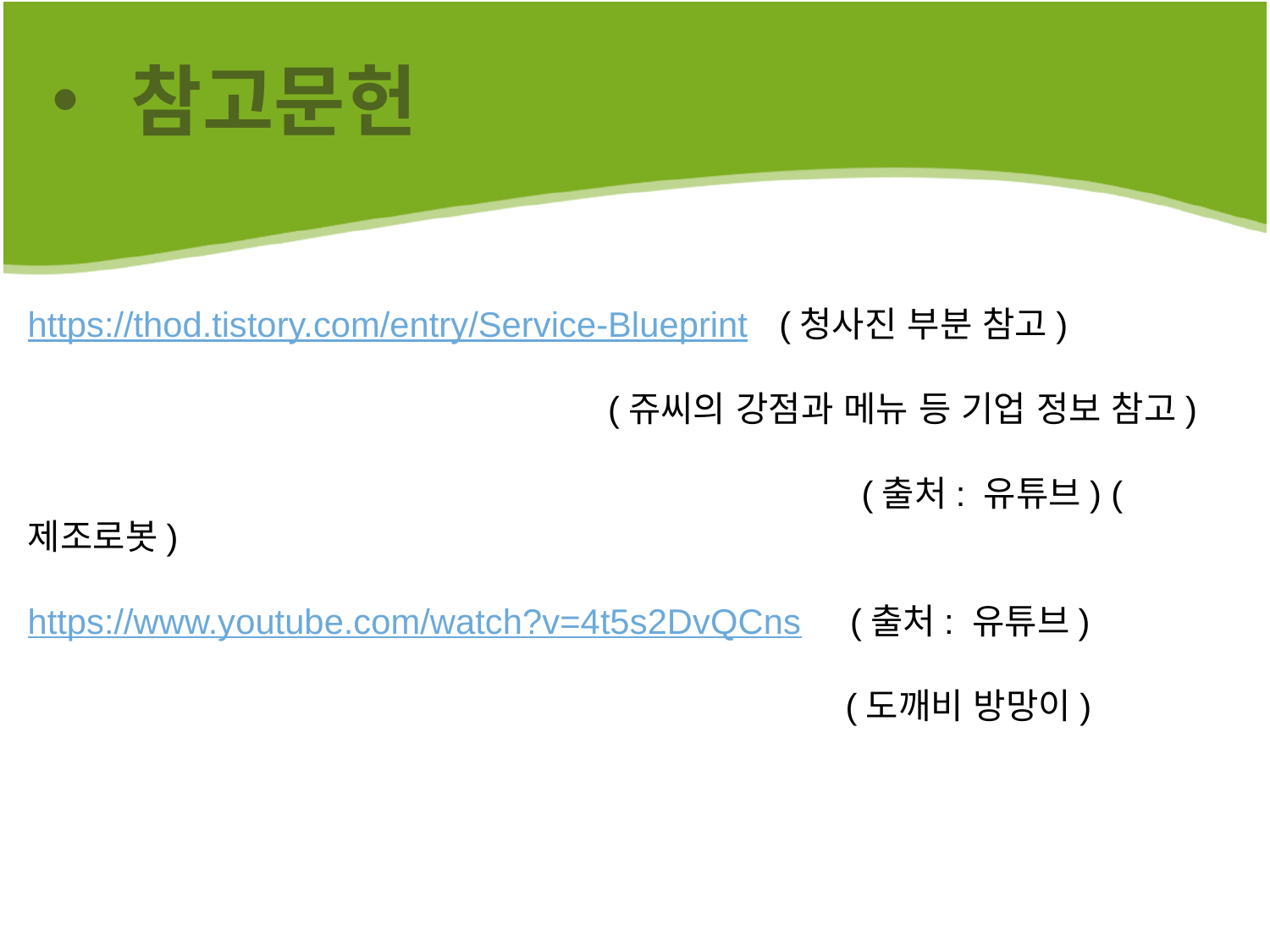

참고문헌
https://thod.tistory.com/entry/Service-Blueprint  ((청사진 부분 참고)

http://www.no1juicy.com/main/home  (쥬씨의 강점과 메뉴 등 기업 정보 참고)

https://www.youtube.com/watch?v=Biq_0xUKDp4      (출처: 유튜브) (제조로봇)

https://www.youtube.com/watch?v=4t5s2DvQCns     (출처: 유튜브)
                                                                                    (도깨비 방망이)
 출처:유

현상